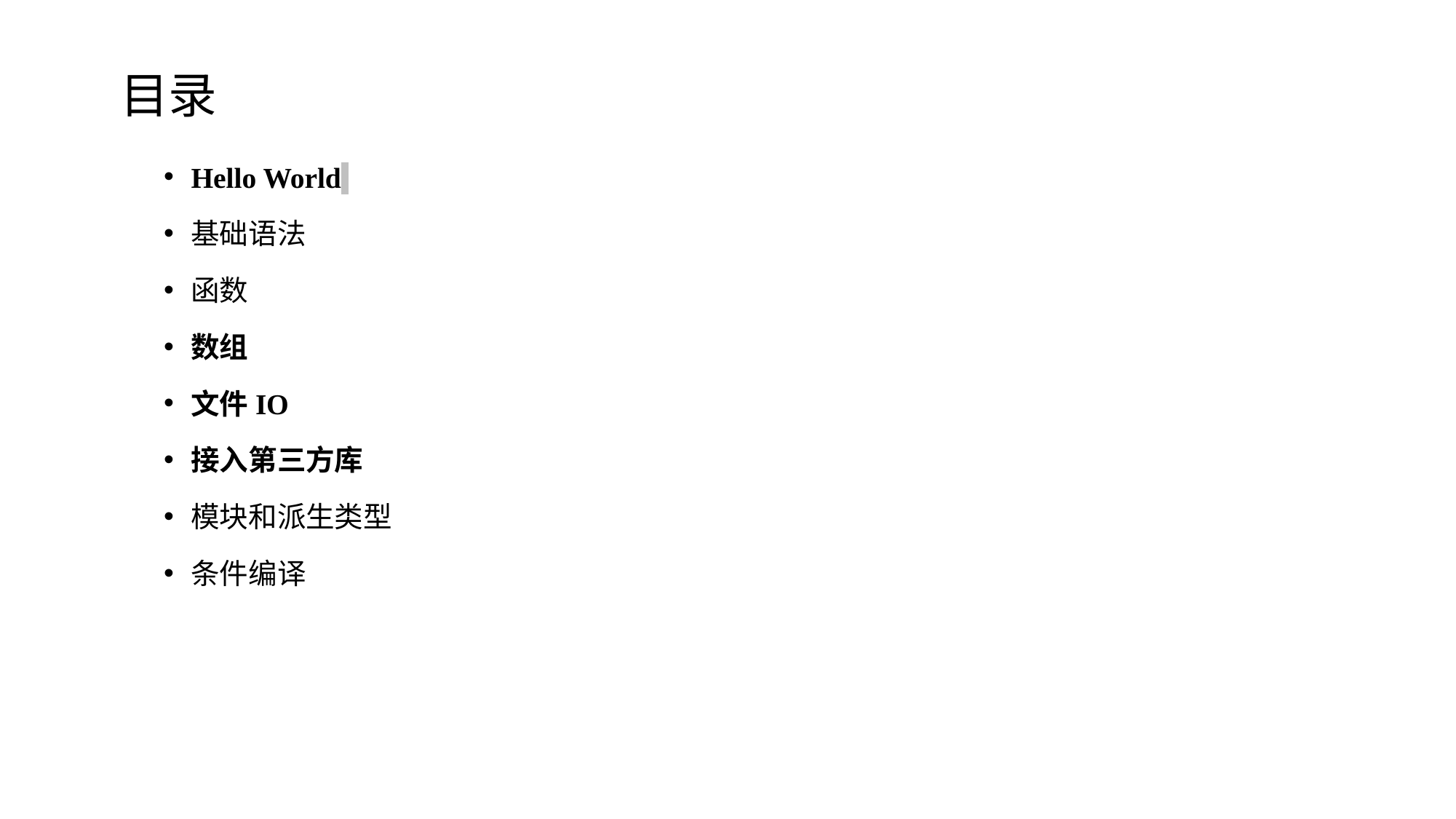

# 目录
Hello World
基础语法
函数
数组
文件IO
接入第三方库
模块和派生类型
条件编译